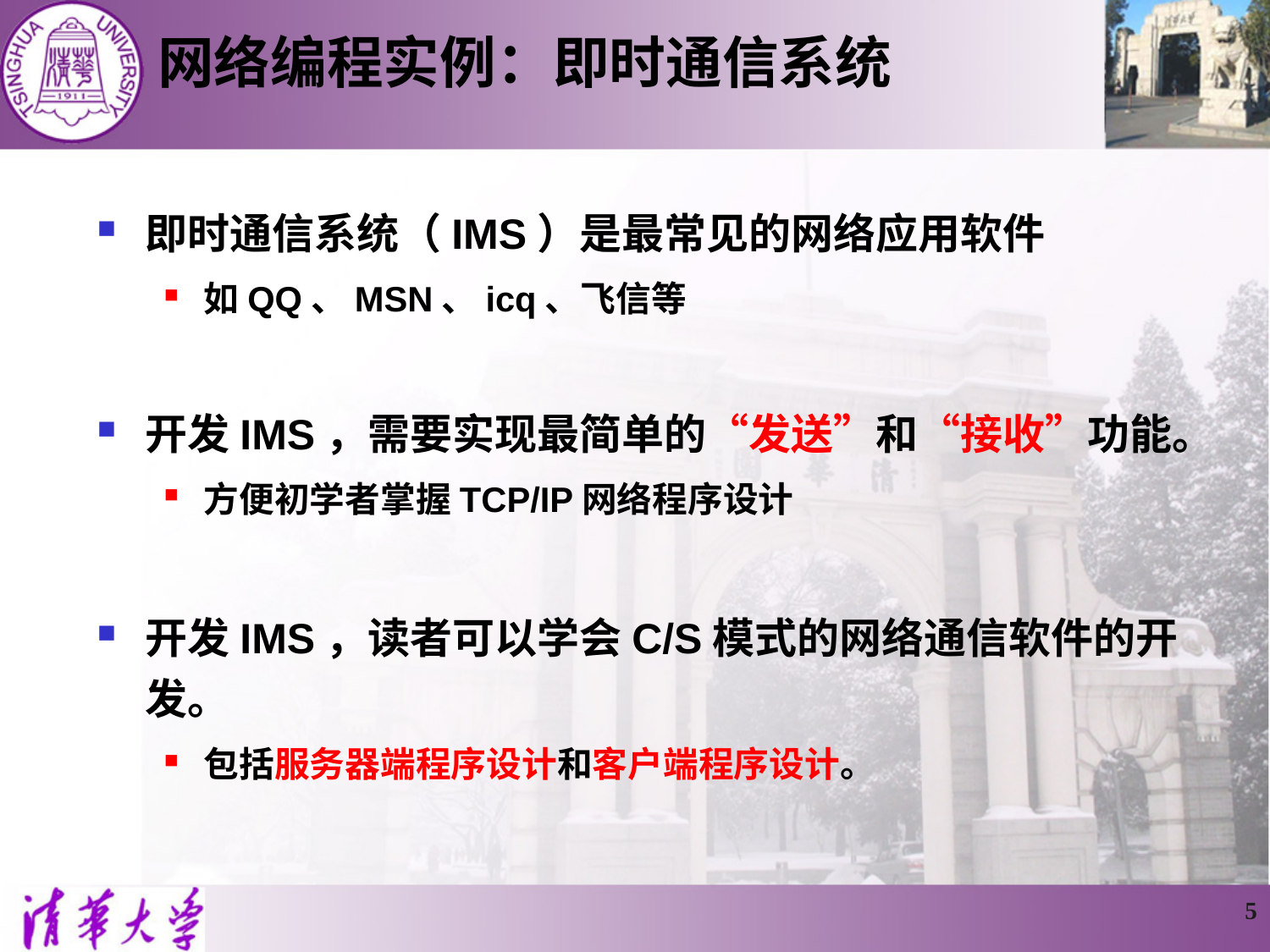

# 网络编程实例：即时通信系统
即时通信系统（IMS）是最常见的网络应用软件
如QQ、MSN、icq、飞信等

开发IMS，需要实现最简单的“发送”和“接收”功能。
方便初学者掌握TCP/IP网络程序设计

开发IMS，读者可以学会C/S模式的网络通信软件的开发。
包括服务器端程序设计和客户端程序设计。
5